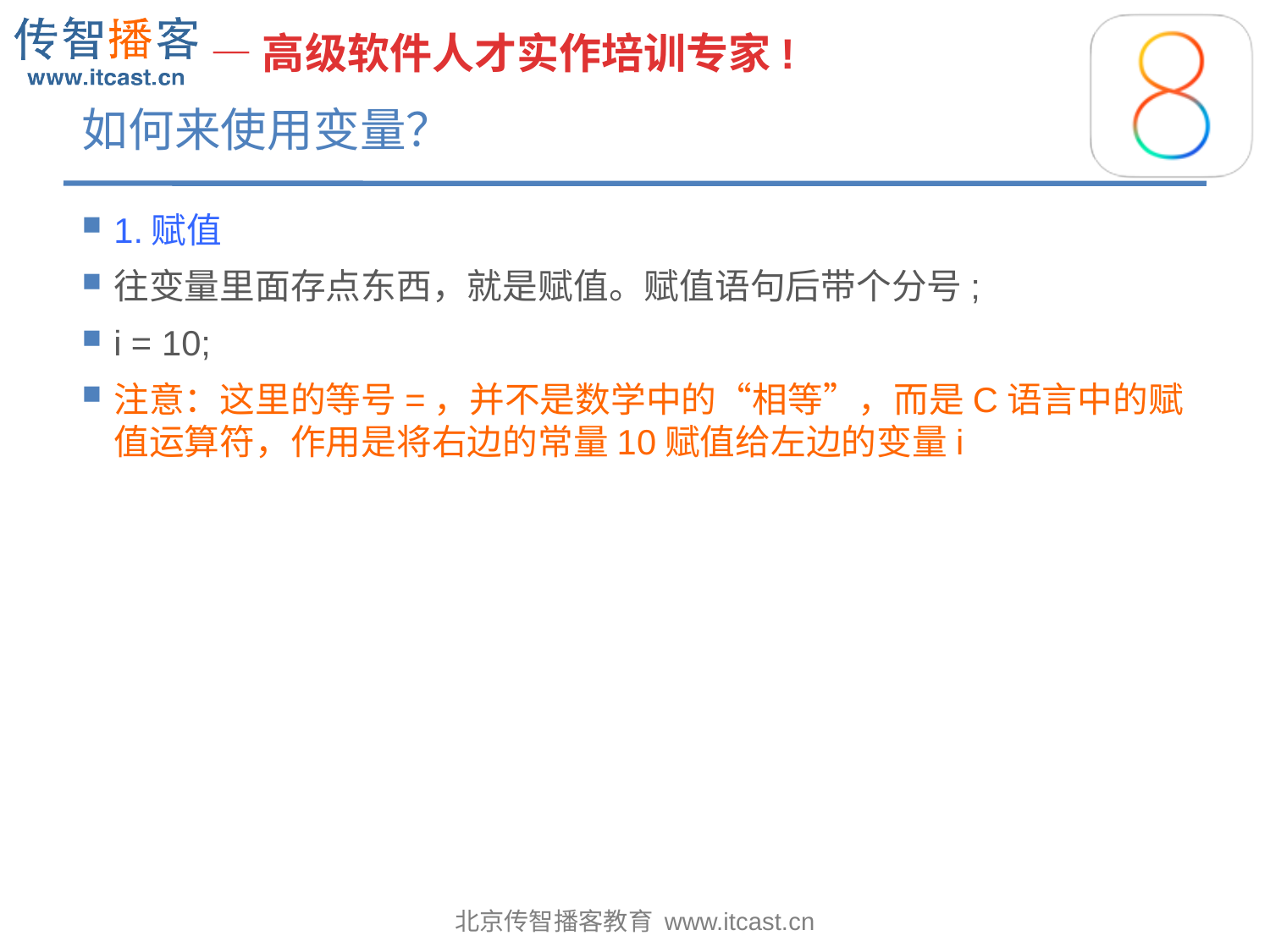

# 如何来使用变量？
1.赋值
往变量里面存点东西，就是赋值。赋值语句后带个分号;
i = 10;
注意：这里的等号=，并不是数学中的“相等”，而是C语言中的赋值运算符，作用是将右边的常量10赋值给左边的变量i